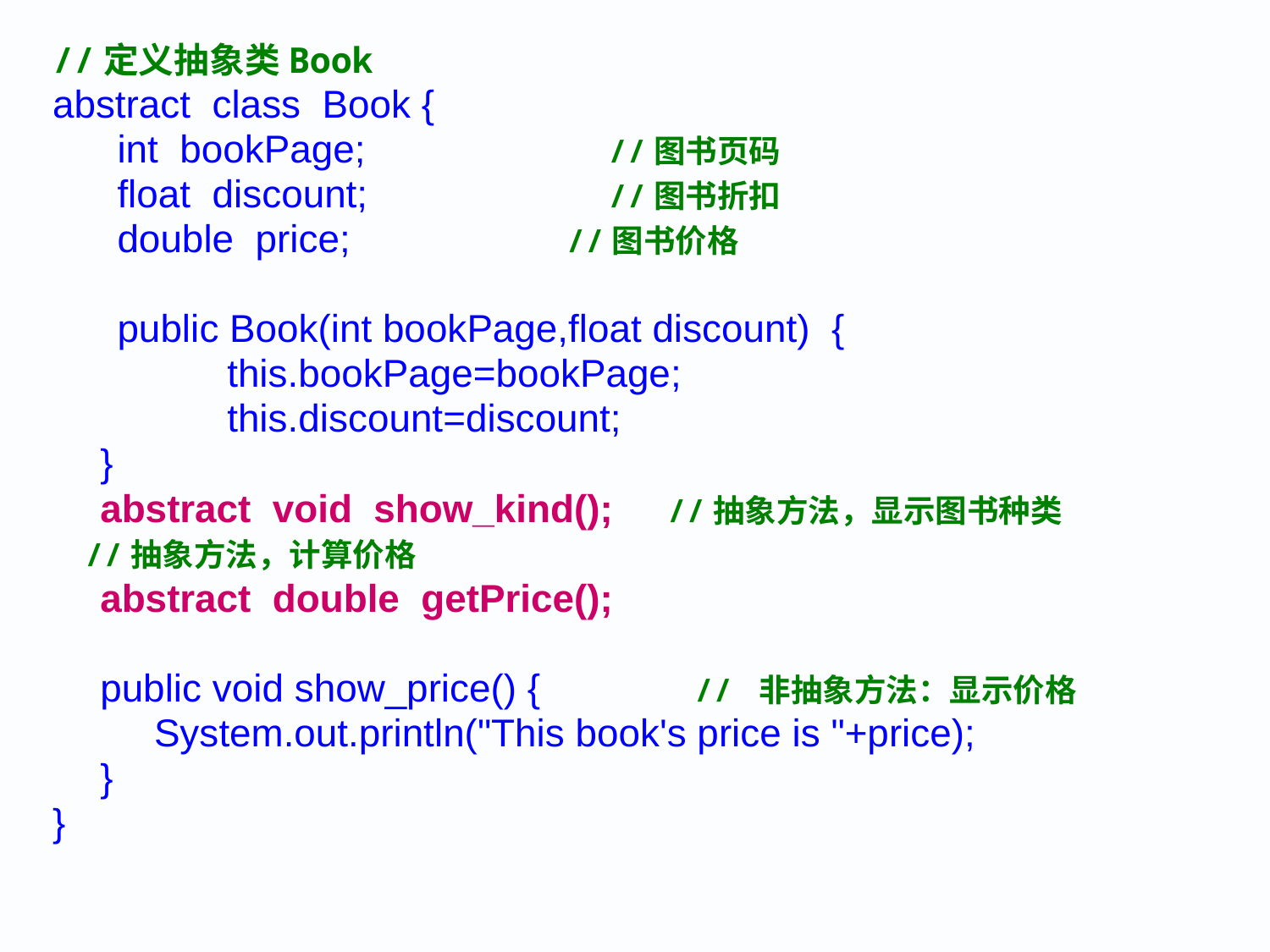

//定义抽象类Book
abstract  class  Book {
      int  bookPage;                 	//图书页码
      float  discount;                	//图书折扣
      double  price;                    //图书价格

      public Book(int bookPage,float discount)  {
    		this.bookPage=bookPage;
    		this.discount=discount;
   	}
  	abstract  void  show_kind();     //抽象方法，显示图书种类
   //抽象方法，计算价格
	abstract  double  getPrice();

	public void show_price() { 	        // 非抽象方法：显示价格
  	     System.out.println("This book's price is "+price);
  	}
}